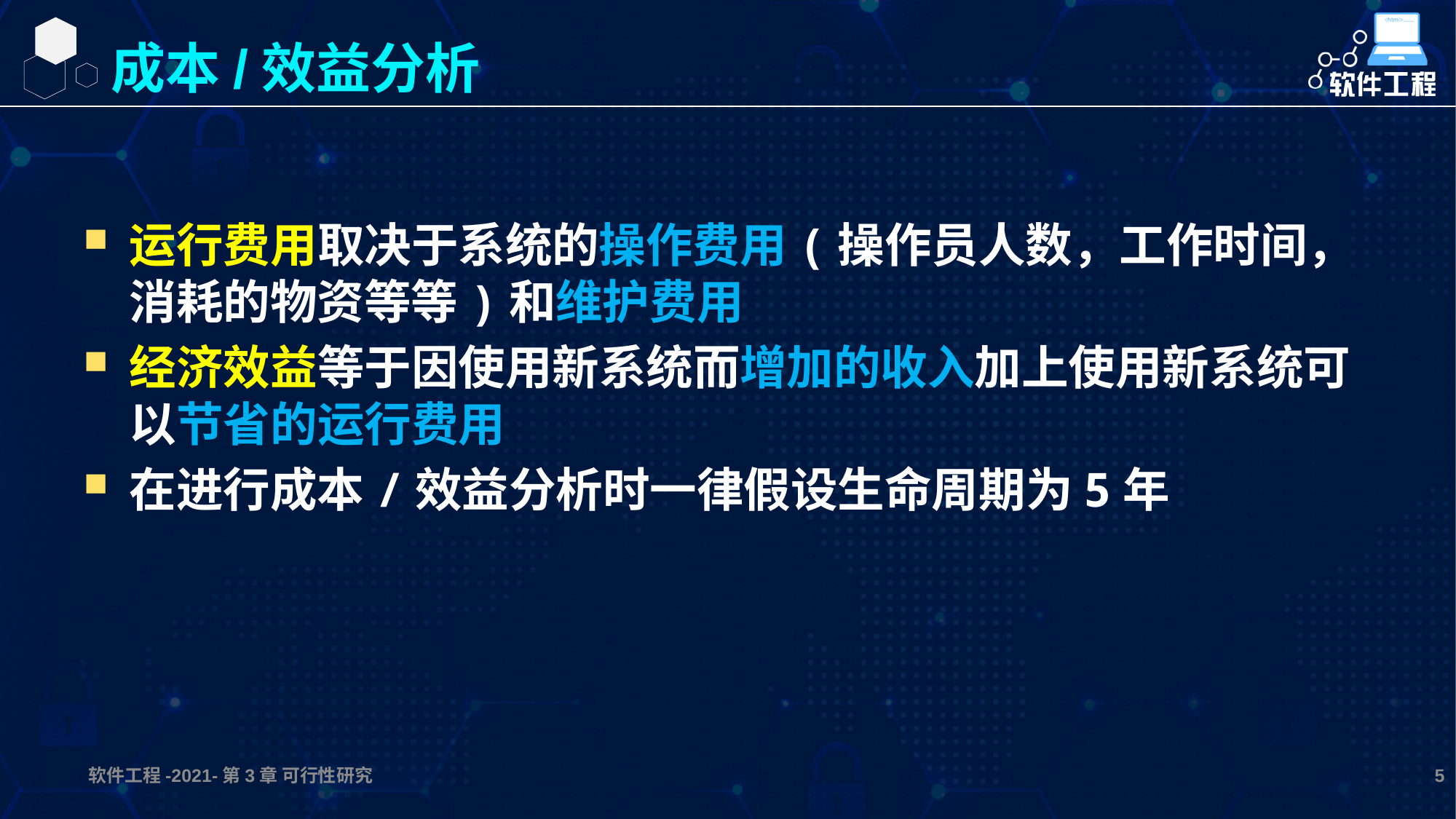

成本/效益分析

运行费用取决于系统的操作费用(操作员人数，工作时间，消耗的物资等等)和维护费用
经济效益等于因使用新系统而增加的收入加上使用新系统可以节省的运行费用
在进行成本/效益分析时一律假设生命周期为5年
软件工程-2021-第3章 可行性研究
5